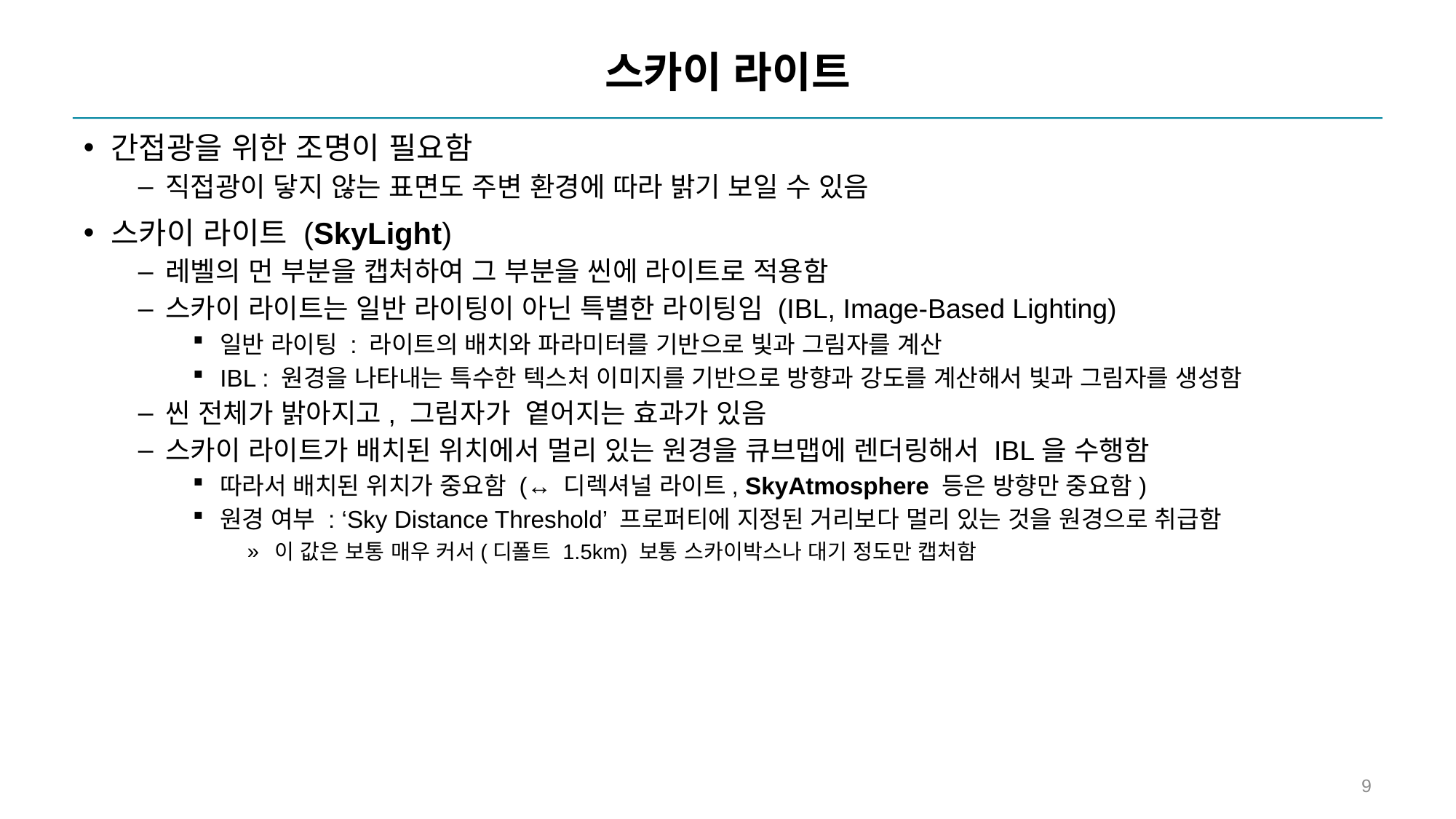

# 스카이 라이트
간접광을 위한 조명이 필요함
직접광이 닿지 않는 표면도 주변 환경에 따라 밝기 보일 수 있음
스카이 라이트 (SkyLight)
레벨의 먼 부분을 캡처하여 그 부분을 씬에 라이트로 적용함
스카이 라이트는 일반 라이팅이 아닌 특별한 라이팅임 (IBL, Image-Based Lighting)
일반 라이팅 : 라이트의 배치와 파라미터를 기반으로 빛과 그림자를 계산
IBL : 원경을 나타내는 특수한 텍스처 이미지를 기반으로 방향과 강도를 계산해서 빛과 그림자를 생성함
씬 전체가 밝아지고, 그림자가  옅어지는 효과가 있음
스카이 라이트가 배치된 위치에서 멀리 있는 원경을 큐브맵에 렌더링해서 IBL을 수행함
따라서 배치된 위치가 중요함 (↔ 디렉셔널 라이트, SkyAtmosphere 등은 방향만 중요함)
원경 여부 : ‘Sky Distance Threshold’ 프로퍼티에 지정된 거리보다 멀리 있는 것을 원경으로 취급함
이 값은 보통 매우 커서(디폴트 1.5km) 보통 스카이박스나 대기 정도만 캡처함

9